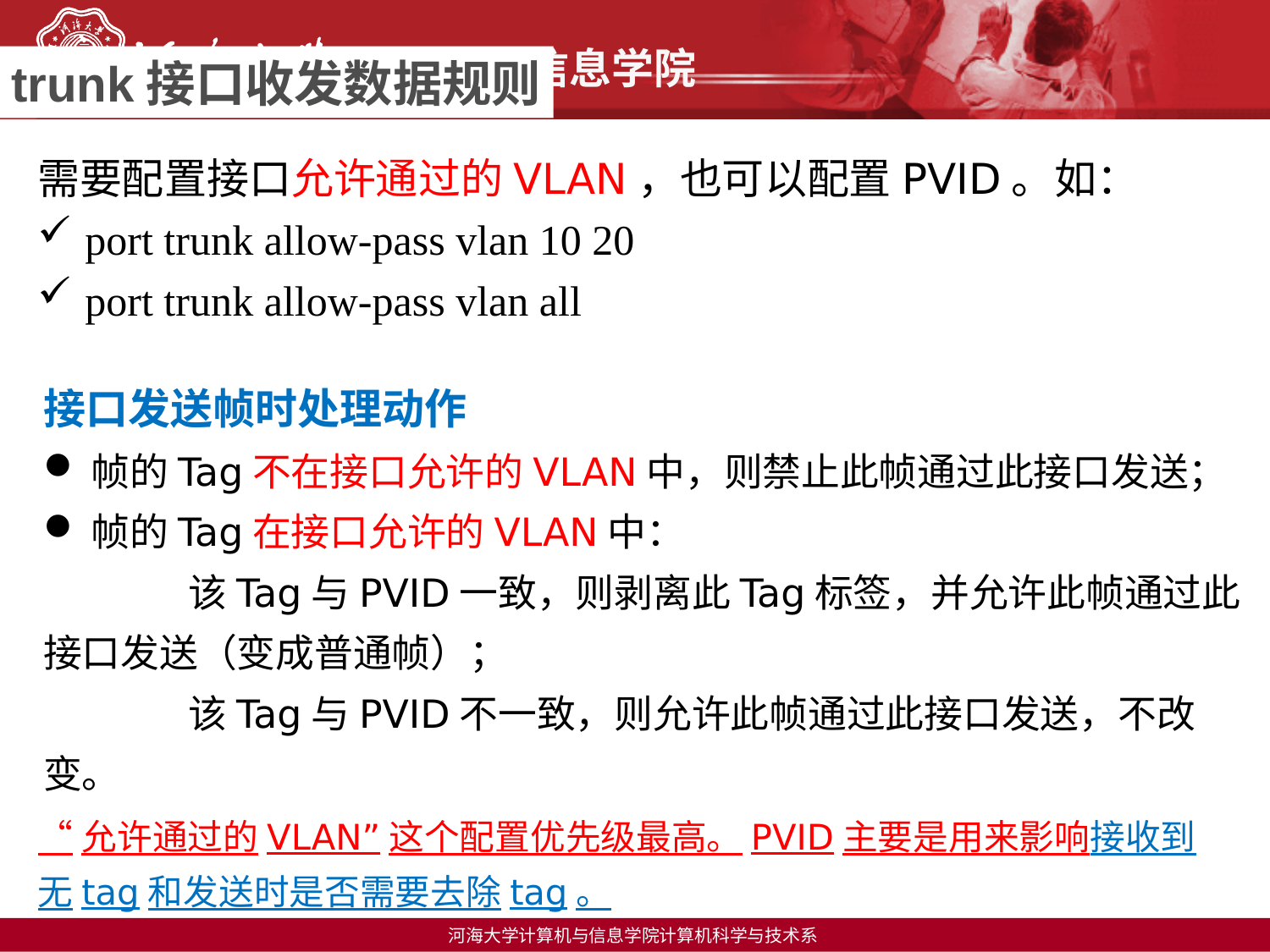

trunk接口收发数据规则

需要配置接口允许通过的VLAN，也可以配置PVID。如：
port trunk allow-pass vlan 10 20
port trunk allow-pass vlan all
接口发送帧时处理动作
帧的Tag不在接口允许的VLAN中，则禁止此帧通过此接口发送；
帧的Tag在接口允许的VLAN中：
	 该Tag与PVID一致，则剥离此Tag标签，并允许此帧通过此接口发送（变成普通帧）；
	 该Tag与PVID不一致，则允许此帧通过此接口发送，不改变。
“允许通过的VLAN”这个配置优先级最高。PVID主要是用来影响接收到无tag和发送时是否需要去除tag。